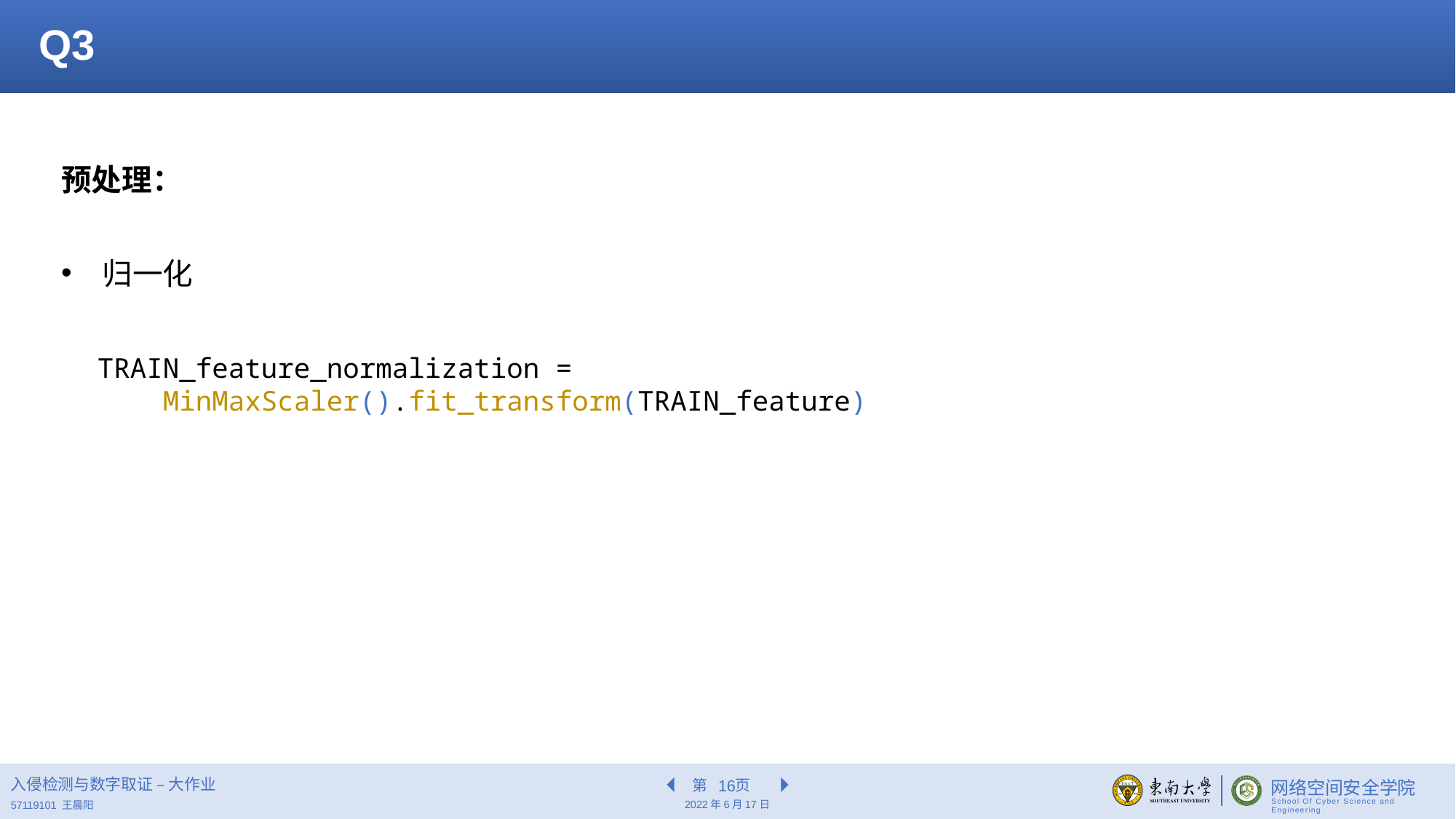

Q3
预处理：
归一化
TRAIN_feature_normalization =
    MinMaxScaler().fit_transform(TRAIN_feature)
入侵检测与数字取证 – 大作业
16
2022年6月17日
57119101 王晨阳